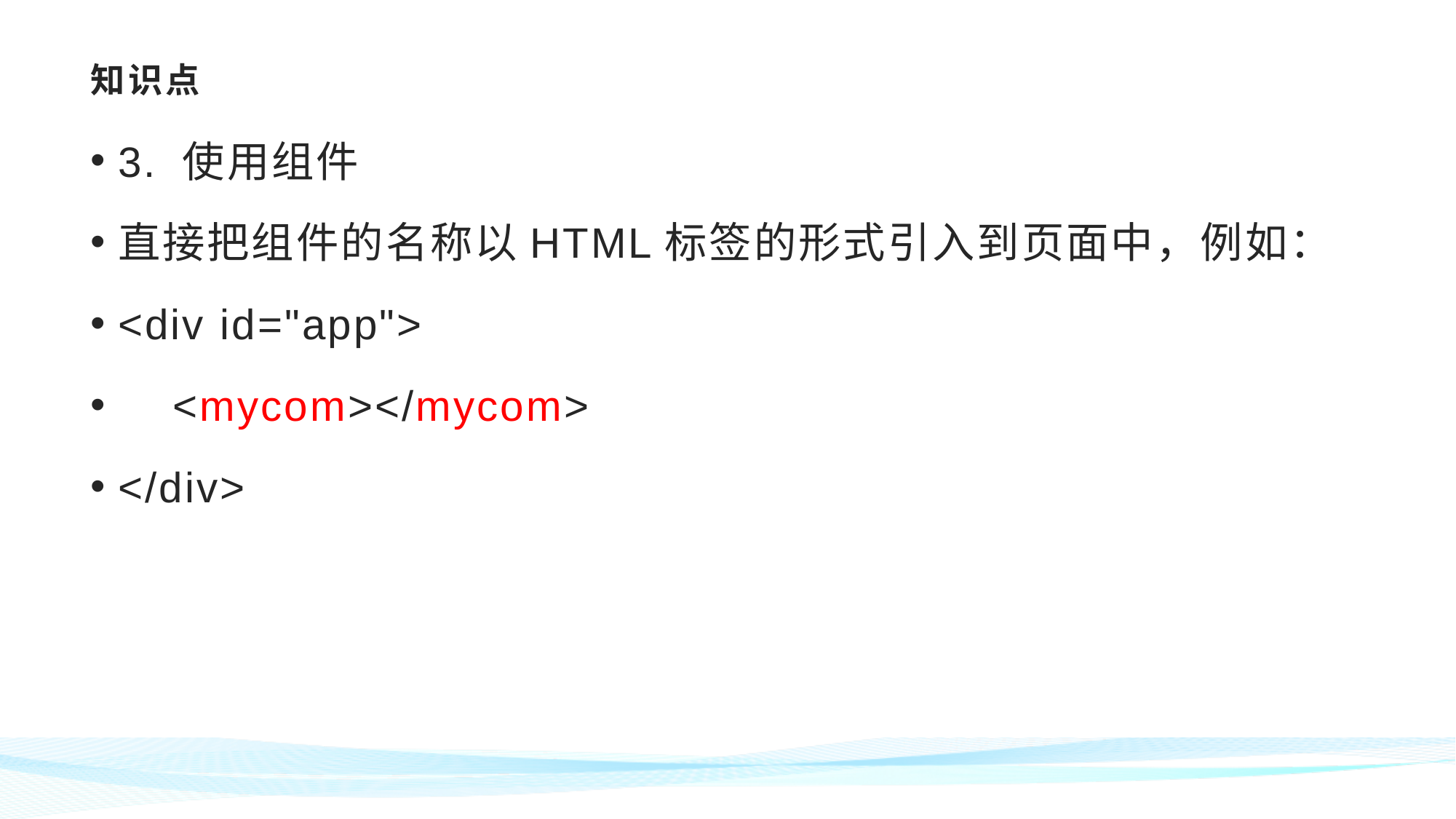

# 知识点
3. 使用组件
直接把组件的名称以HTML标签的形式引入到页面中，例如：
<div id="app">
　<mycom></mycom>
</div>